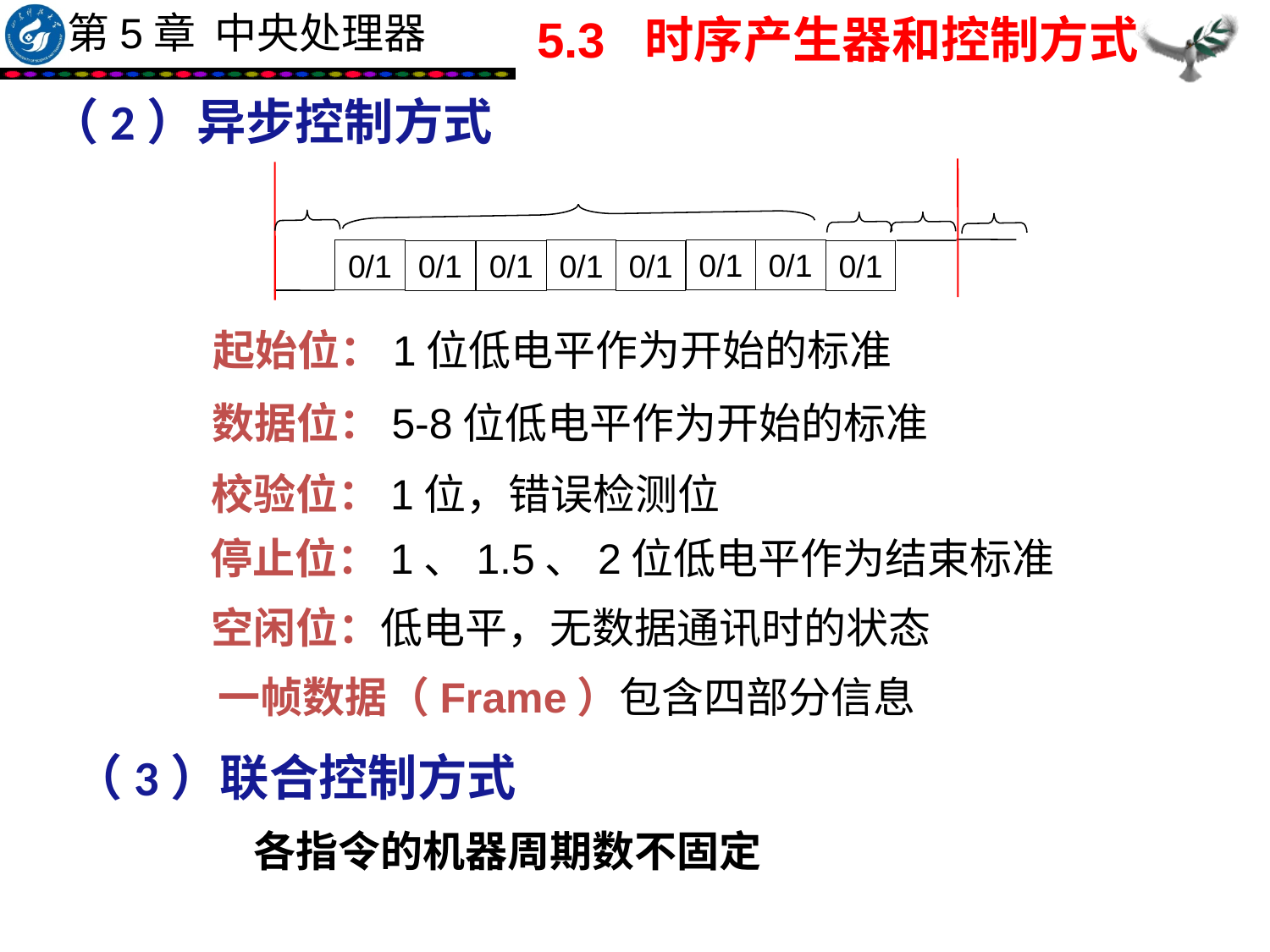

5.3  时序产生器和控制方式
（2）异步控制方式

0/1
0/1
0/1
0/1
0/1
0/1
0/1
0/1

起始位：1位低电平作为开始的标准
数据位：5-8位低电平作为开始的标准
校验位：1位，错误检测位
停止位：1、1.5、2位低电平作为结束标准
空闲位：低电平，无数据通讯时的状态
一帧数据（Frame）包含四部分信息
（3）联合控制方式
各指令的机器周期数不固定